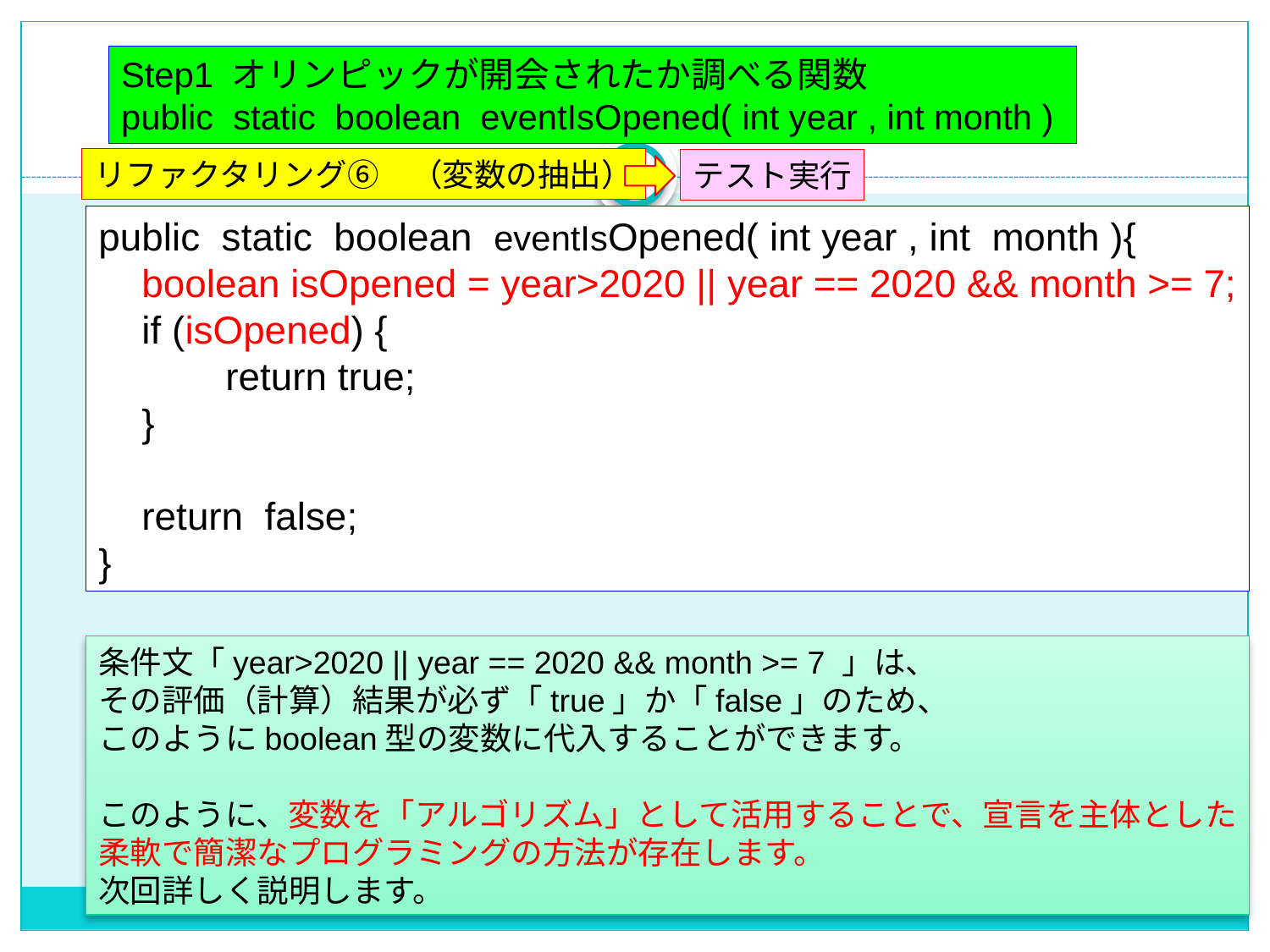

Step1 オリンピックが開会されたか調べる関数
public  static  boolean  eventIsOpened( int year , int month )
リファクタリング⑥　（変数の抽出）
テスト実行

public  static  boolean  eventIsOpened( int year , int  month ){
    boolean isOpened = year>2020 || year == 2020 && month >= 7;
    if (isOpened) {
	return true;
    }

    return  false;
}
条件文「year>2020 || year == 2020 && month >= 7 」は、
その評価（計算）結果が必ず「true」か「false」のため、
このようにboolean型の変数に代入することができます。

このように、変数を「アルゴリズム」として活用することで、宣言を主体とした
柔軟で簡潔なプログラミングの方法が存在します。
次回詳しく説明します。